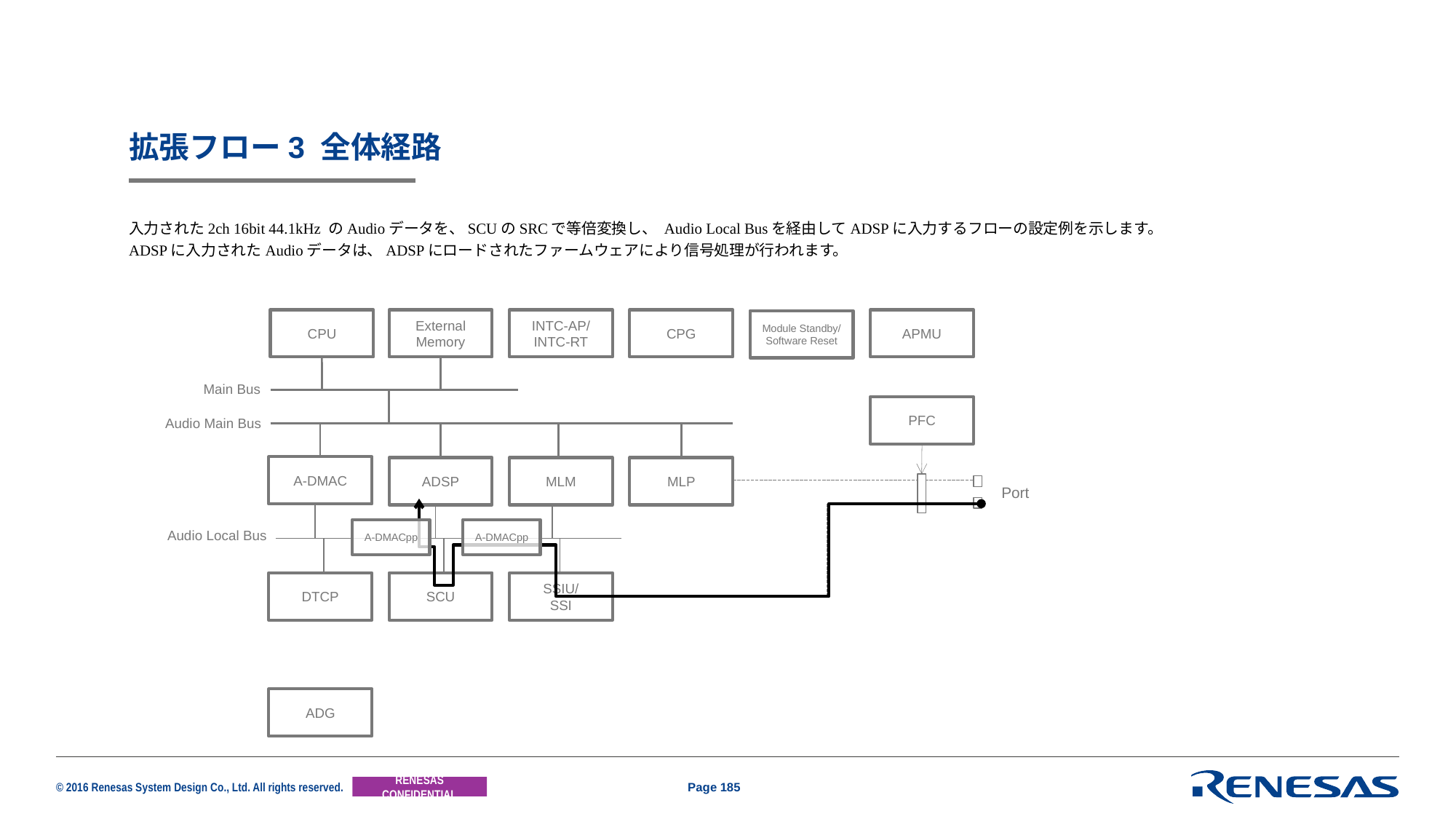

# 拡張フロー3 全体経路
入力された2ch 16bit 44.1kHz のAudioデータを、SCUのSRCで等倍変換し、 Audio Local Busを経由してADSPに入力するフローの設定例を示します。
ADSPに入力されたAudioデータは、ADSPにロードされたファームウェアにより信号処理が行われます。
CPU
External
Memory
INTC-AP/ INTC-RT
CPG
APMU
Module Standby/
Software Reset
Main Bus
PFC
Audio Main Bus
A-DMAC
ADSP
MLM
MLP

Port

Audio Local Bus
DTCP
SCU
SSIU/
SSI
ADG

A-DMACpp
A-DMACpp
Page 185